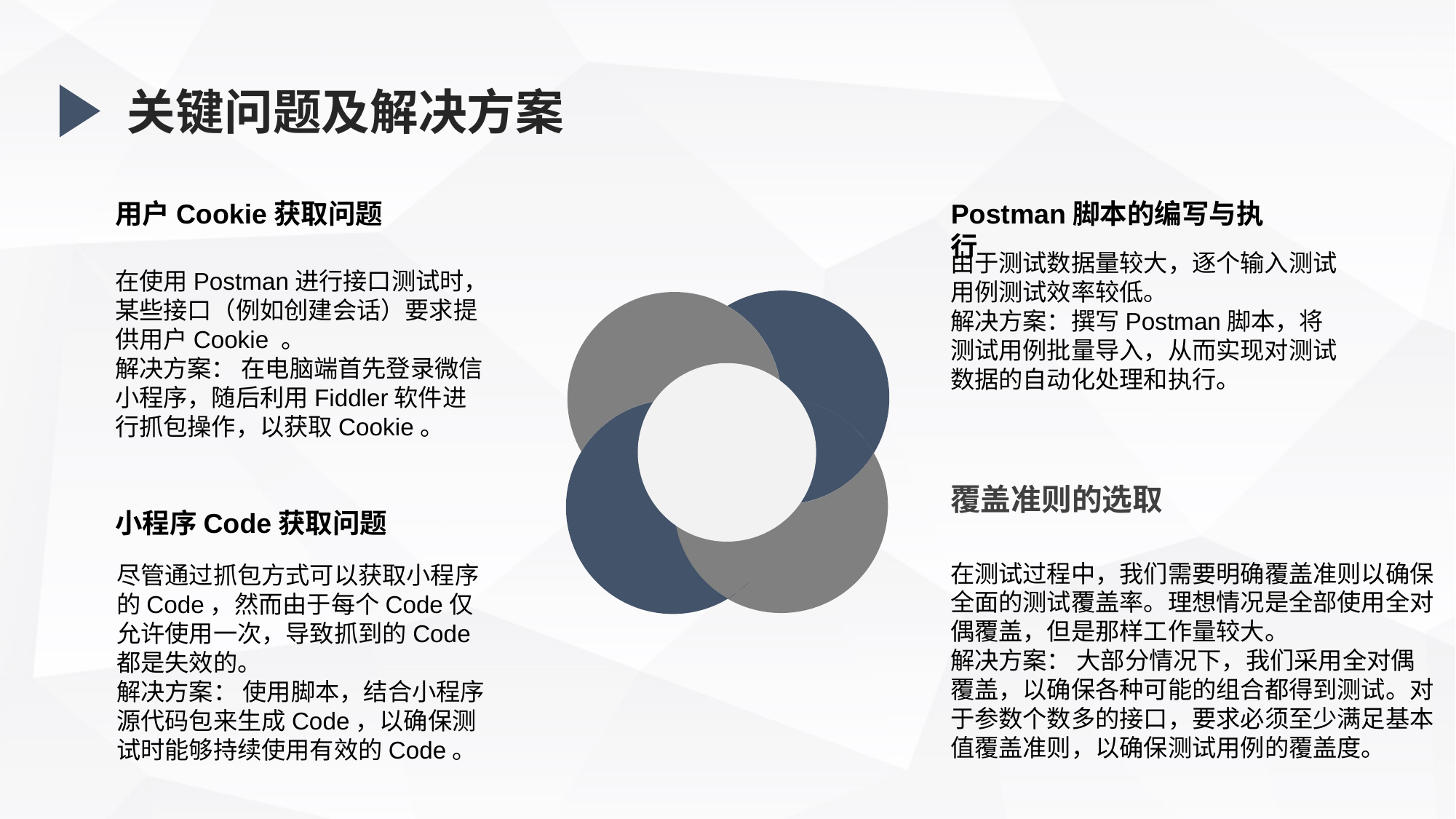

关键问题及解决方案

用户Cookie获取问题
Postman脚本的编写与执行
由于测试数据量较大，逐个输入测试用例测试效率较低。
解决方案：撰写Postman脚本，将测试用例批量导入，从而实现对测试数据的自动化处理和执行。
在使用Postman进行接口测试时，某些接口（例如创建会话）要求提供用户Cookie 。
解决方案： 在电脑端首先登录微信小程序，随后利用Fiddler软件进行抓包操作，以获取Cookie。

覆盖准则的选取
小程序Code获取问题
在测试过程中，我们需要明确覆盖准则以确保全面的测试覆盖率。理想情况是全部使用全对偶覆盖，但是那样工作量较大。
解决方案： 大部分情况下，我们采用全对偶覆盖，以确保各种可能的组合都得到测试。对于参数个数多的接口，要求必须至少满足基本值覆盖准则，以确保测试用例的覆盖度。
尽管通过抓包方式可以获取小程序的Code，然而由于每个Code仅允许使用一次，导致抓到的Code都是失效的。
解决方案： 使用脚本，结合小程序源代码包来生成Code，以确保测试时能够持续使用有效的Code。